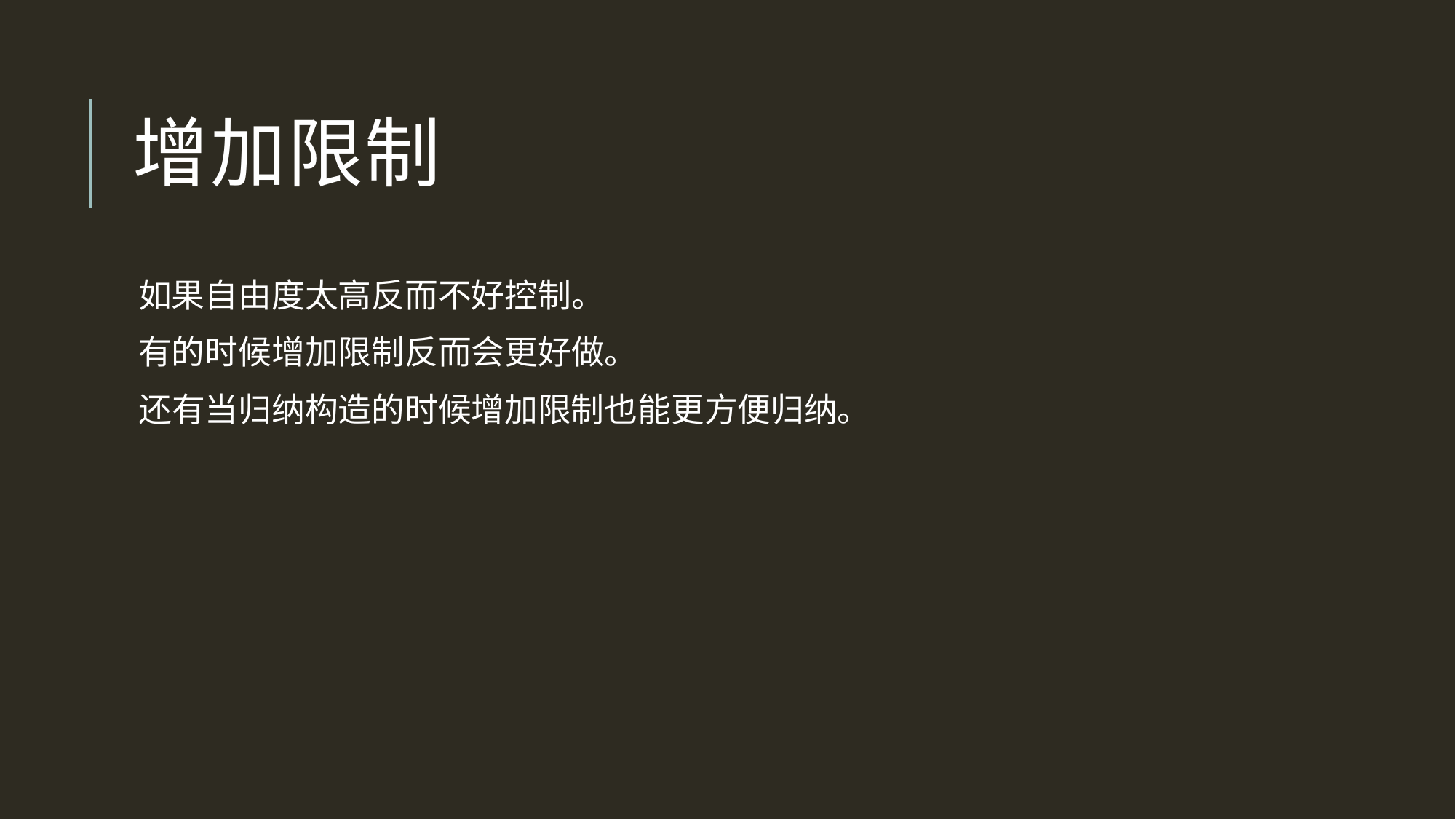

# 增加限制
如果自由度太高反而不好控制。
有的时候增加限制反而会更好做。
还有当归纳构造的时候增加限制也能更方便归纳。